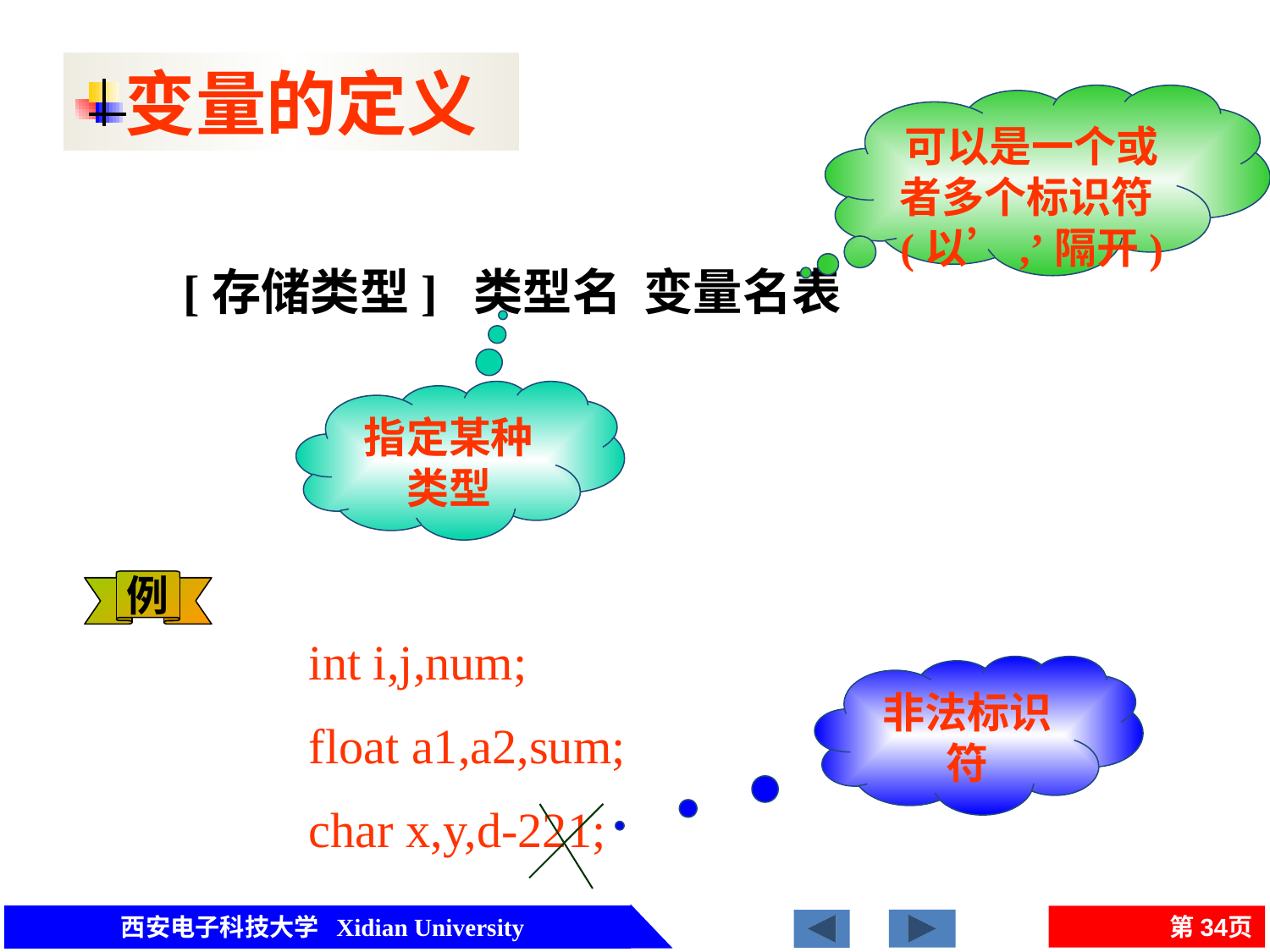

变量的定义
可以是一个或者多个标识符(以’,’隔开)
 [存储类型]  类型名  变量名表
指定某种类型
例
int i,j,num;
float a1,a2,sum;
char x,y,d-221;
非法标识符